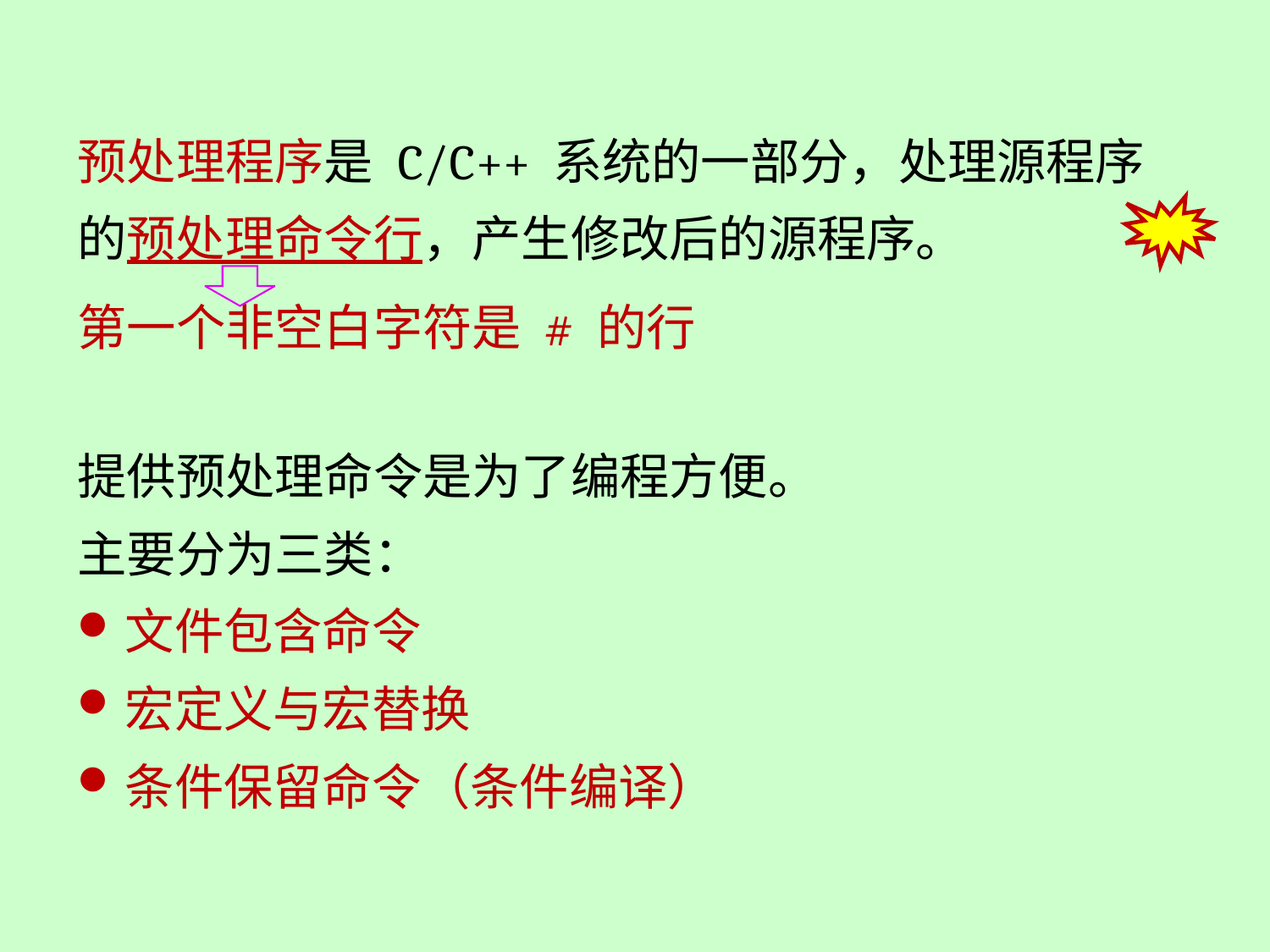

预处理程序是 C/C++ 系统的一部分，处理源程序的预处理命令行，产生修改后的源程序。
第一个非空白字符是 # 的行

提供预处理命令是为了编程方便。
主要分为三类：
文件包含命令
宏定义与宏替换
条件保留命令（条件编译）

61